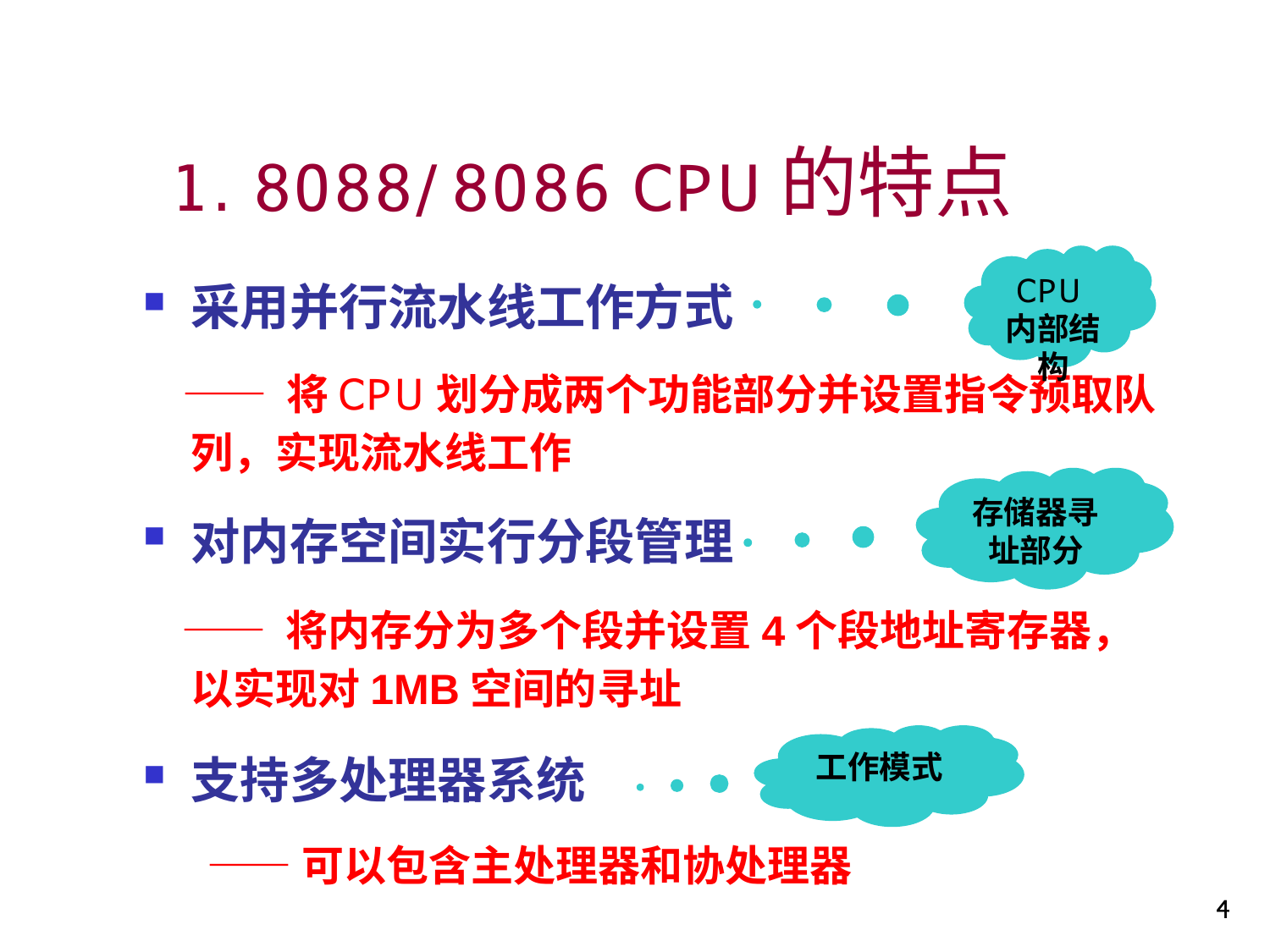

# 1. 8088/8086 CPU的特点
CPU内部结构
采用并行流水线工作方式
   —— 将CPU划分成两个功能部分并设置指令预取队列，实现流水线工作
对内存空间实行分段管理
   —— 将内存分为多个段并设置4个段地址寄存器，以实现对1MB空间的寻址
支持多处理器系统
——可以包含主处理器和协处理器
存储器寻址部分
工作模式
4